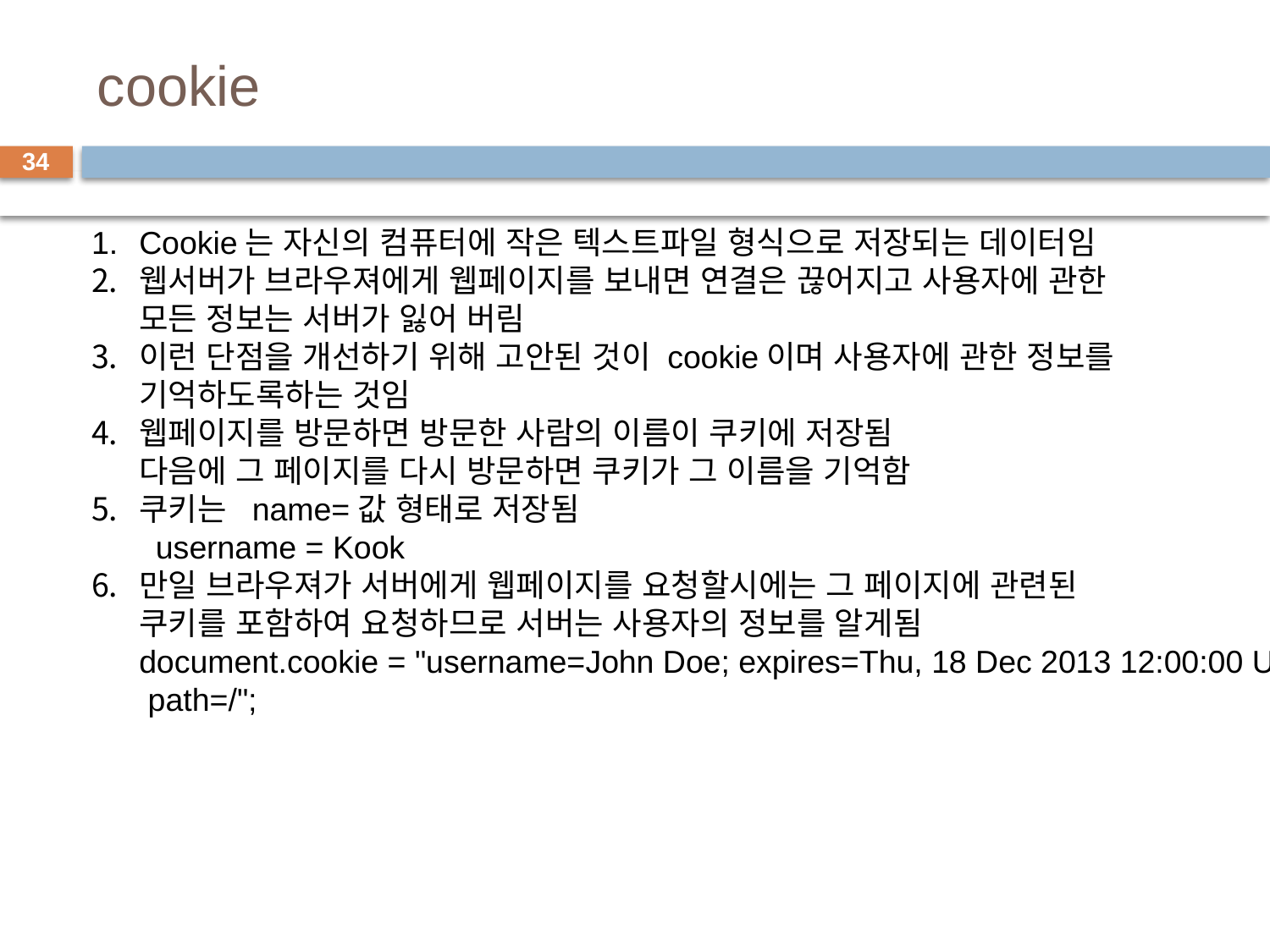

# cookie
34
Cookie는 자신의 컴퓨터에 작은 텍스트파일 형식으로 저장되는 데이터임
웹서버가 브라우져에게 웹페이지를 보내면 연결은 끊어지고 사용자에 관한
모든 정보는 서버가 잃어 버림
이런 단점을 개선하기 위해 고안된 것이 cookie이며 사용자에 관한 정보를
기억하도록하는 것임
웹페이지를 방문하면 방문한 사람의 이름이 쿠키에 저장됨
다음에 그 페이지를 다시 방문하면 쿠키가 그 이름을 기억함
쿠키는  name=값 형태로 저장됨
 username = Kook
만일 브라우져가 서버에게 웹페이지를 요청할시에는 그 페이지에 관련된
쿠키를 포함하여 요청하므로 서버는 사용자의 정보를 알게됨
document.cookie = "username=John Doe; expires=Thu, 18 Dec 2013 12:00:00 UTC;
 path=/";